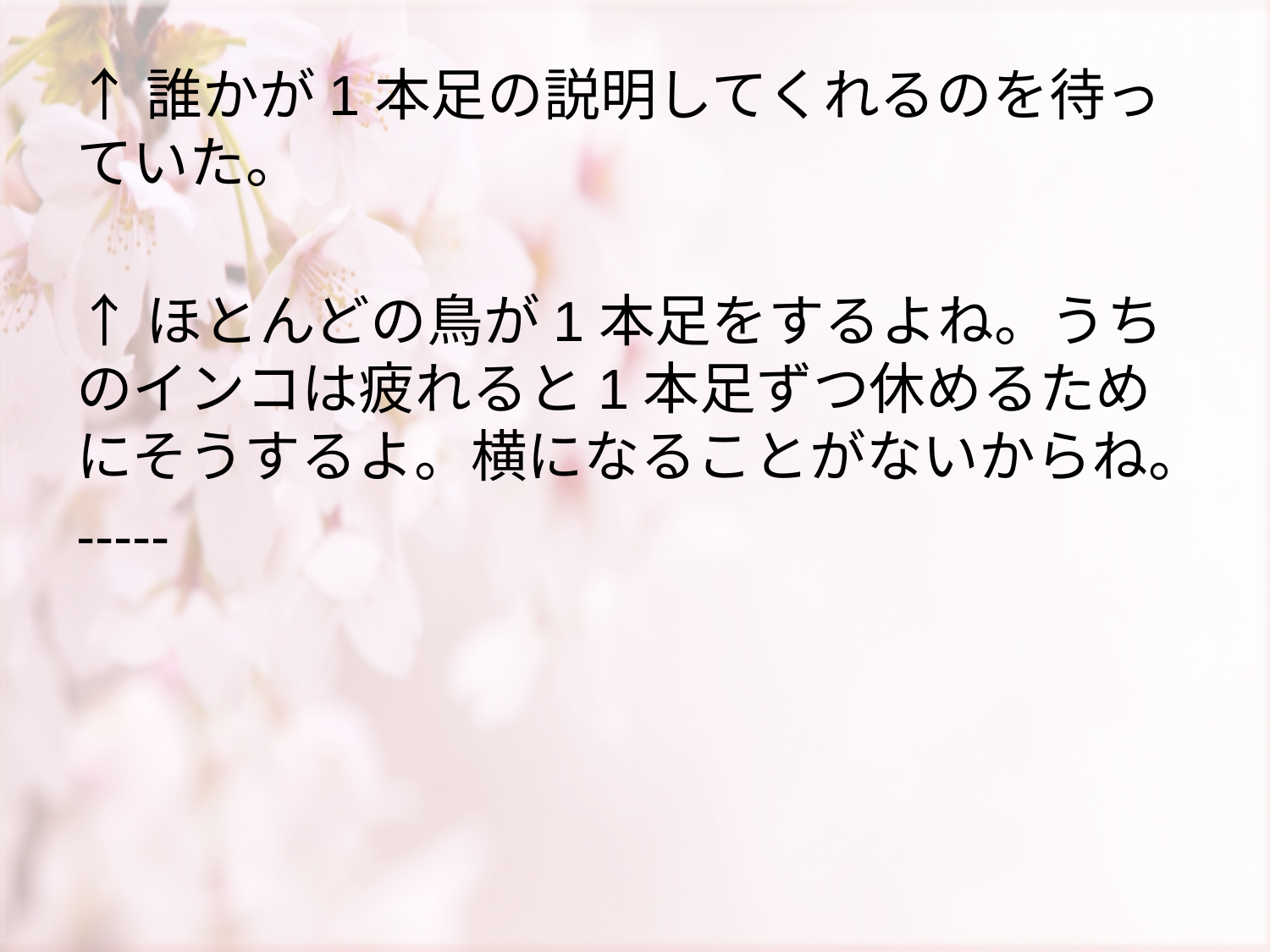

↑誰かが1本足の説明してくれるのを待っていた。

↑ほとんどの鳥が1本足をするよね。うちのインコは疲れると1本足ずつ休めるためにそうするよ。横になることがないからね。
-----